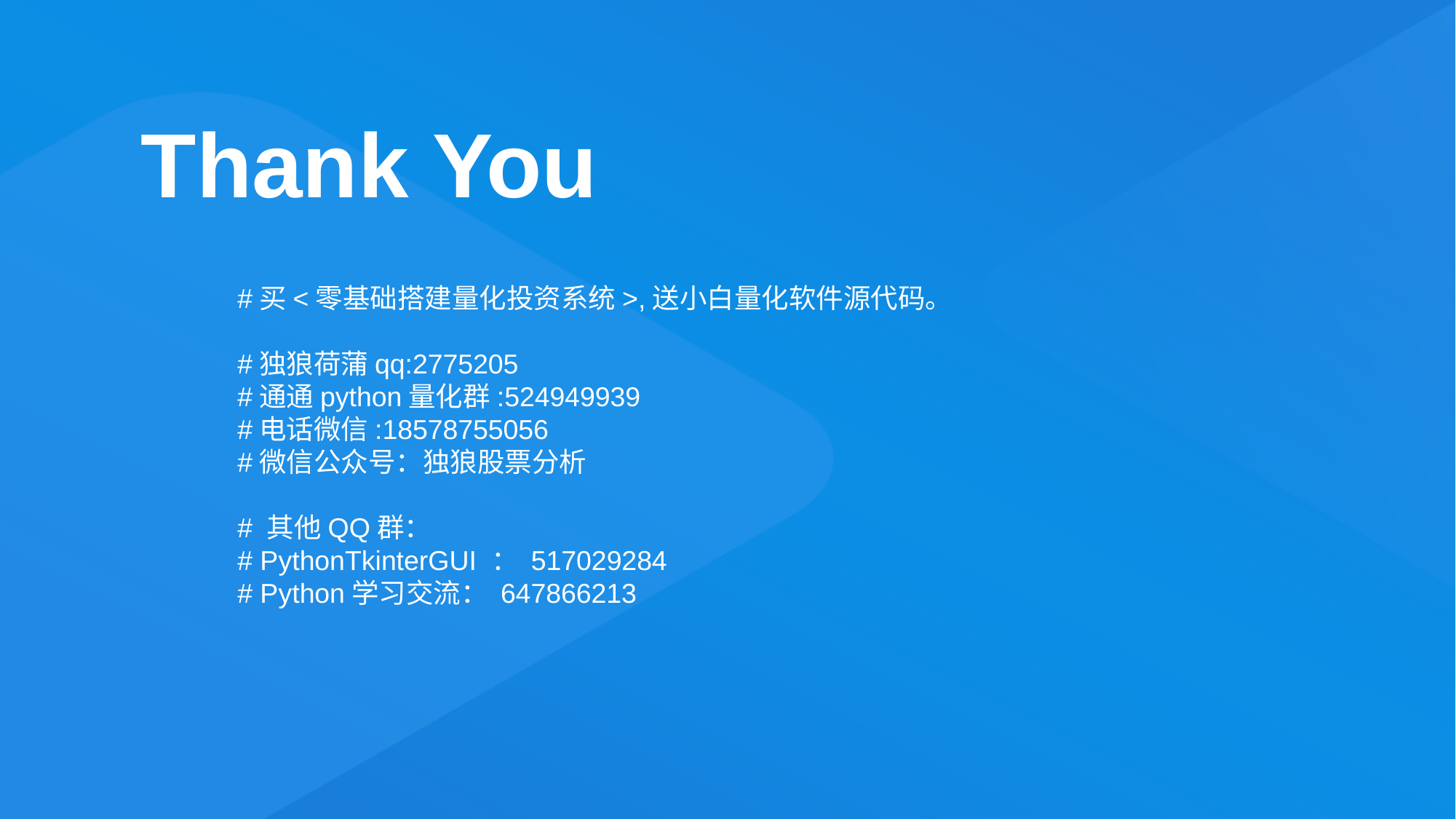

Thank You
#买<零基础搭建量化投资系统>,送小白量化软件源代码。

#独狼荷蒲qq:2775205
#通通python量化群:524949939
#电话微信:18578755056
#微信公众号：独狼股票分析

# 其他QQ群：
# PythonTkinterGUI ： 517029284
# Python学习交流： 647866213